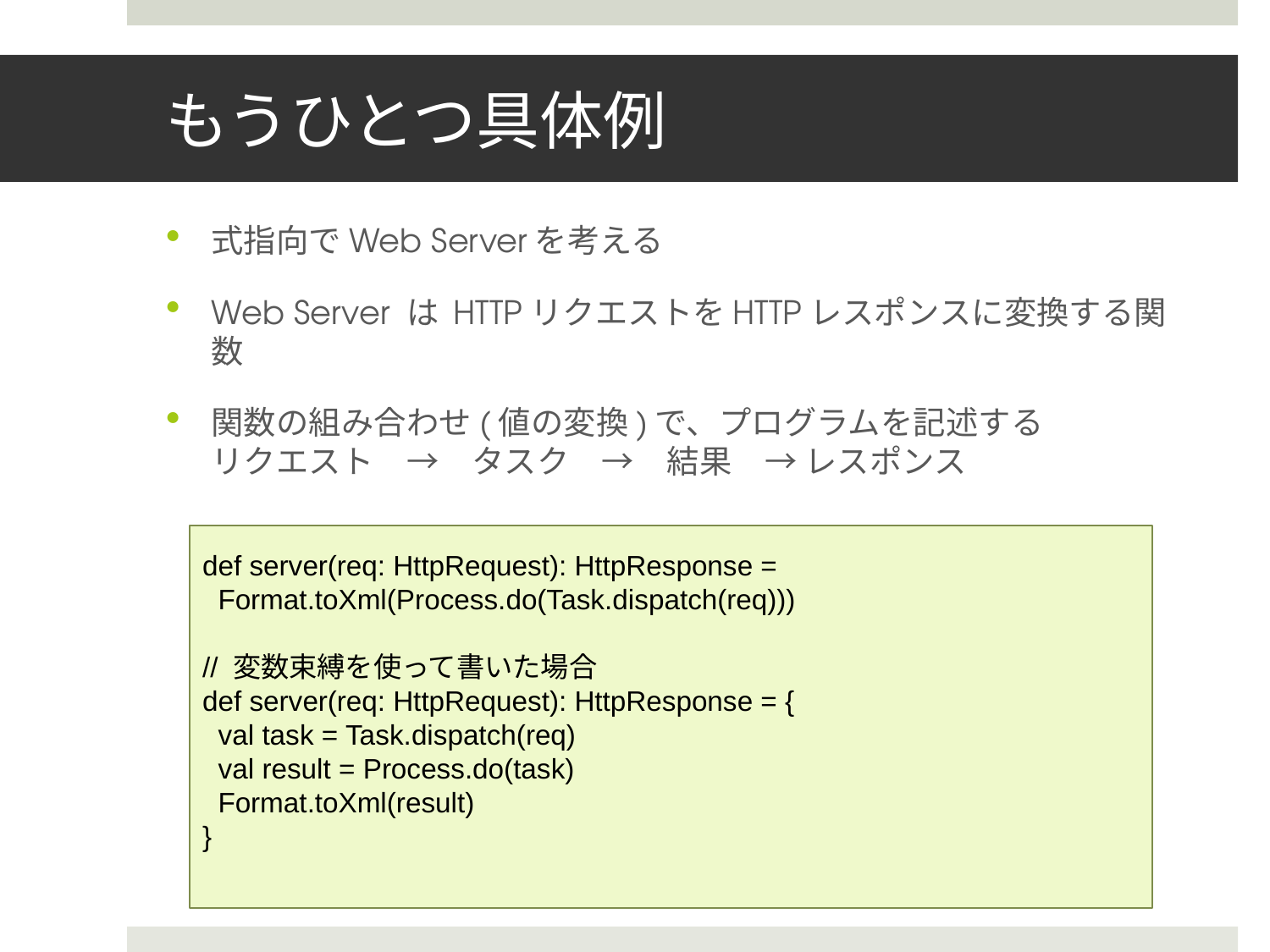

# もうひとつ具体例
式指向でWeb Serverを考える
Web Server は HTTPリクエストをHTTPレスポンスに変換する関数
関数の組み合わせ(値の変換)で、プログラムを記述する
リクエスト　→　タスク　→　結果　→ レスポンス
def server(req: HttpRequest): HttpResponse =
  Format.toXml(Process.do(Task.dispatch(req)))

// 変数束縛を使って書いた場合
def server(req: HttpRequest): HttpResponse = {
  val task = Task.dispatch(req)
  val result = Process.do(task)
  Format.toXml(result)
}